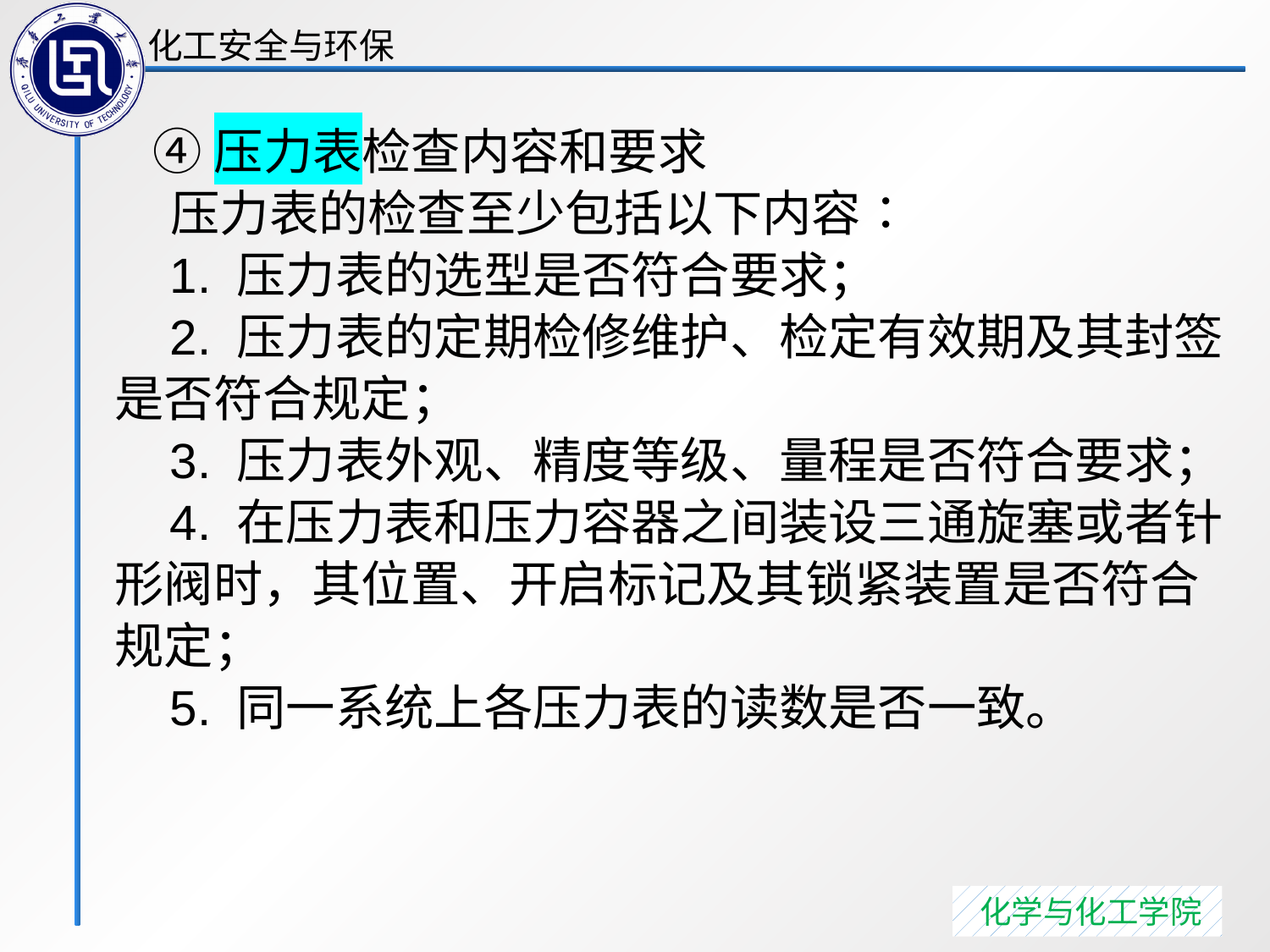

④压力表检查内容和要求
    压力表的检查至少包括以下内容∶
    1. 压力表的选型是否符合要求；
    2. 压力表的定期检修维护、检定有效期及其封签是否符合规定；
    3. 压力表外观、精度等级、量程是否符合要求；
    4. 在压力表和压力容器之间装设三通旋塞或者针形阀时，其位置、开启标记及其锁紧装置是否符合规定；
    5. 同一系统上各压力表的读数是否一致。